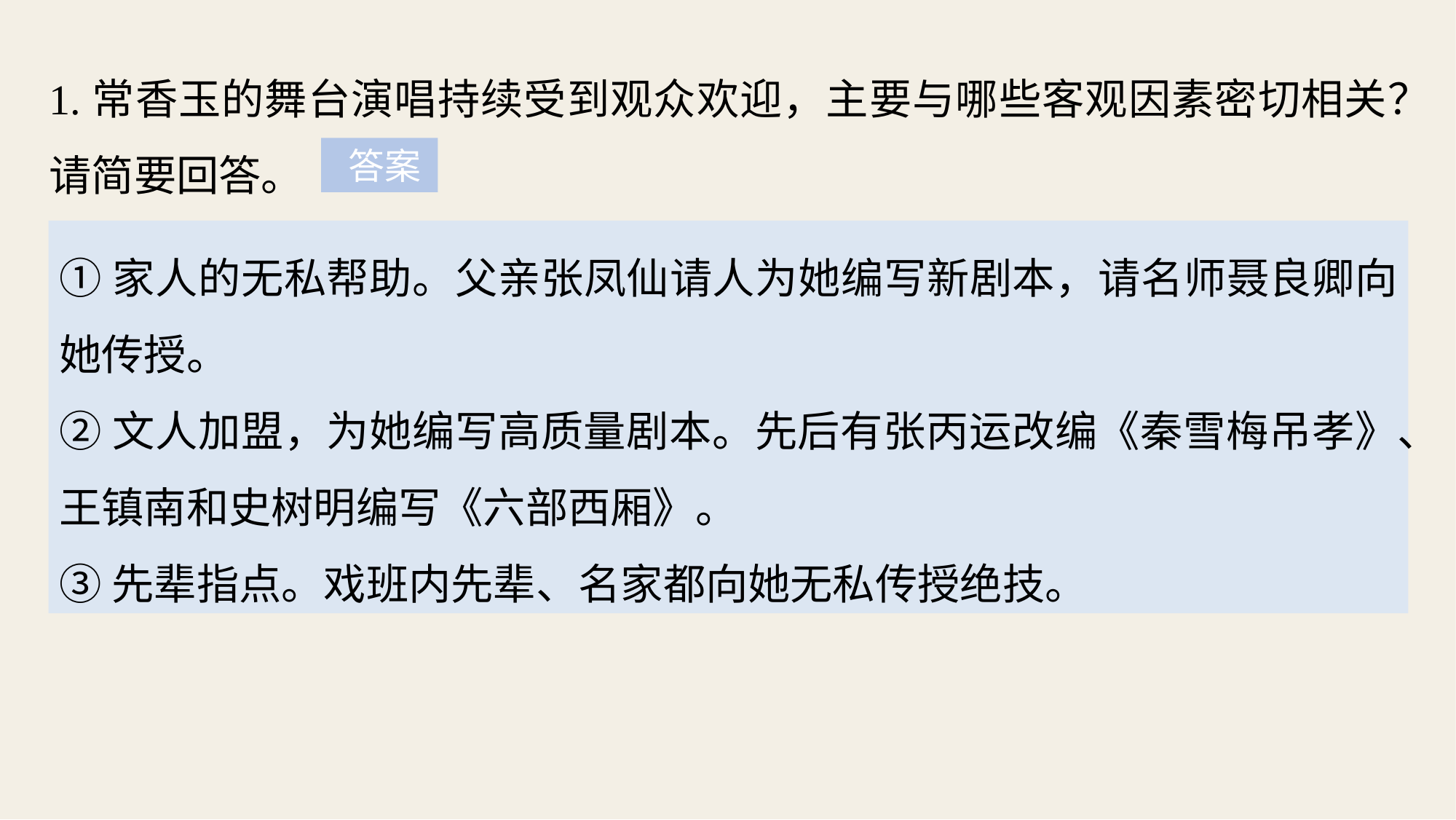

1.常香玉的舞台演唱持续受到观众欢迎，主要与哪些客观因素密切相关？请简要回答。
 答案
①家人的无私帮助。父亲张凤仙请人为她编写新剧本，请名师聂良卿向她传授。
②文人加盟，为她编写高质量剧本。先后有张丙运改编《秦雪梅吊孝》、王镇南和史树明编写《六部西厢》。
③先辈指点。戏班内先辈、名家都向她无私传授绝技。